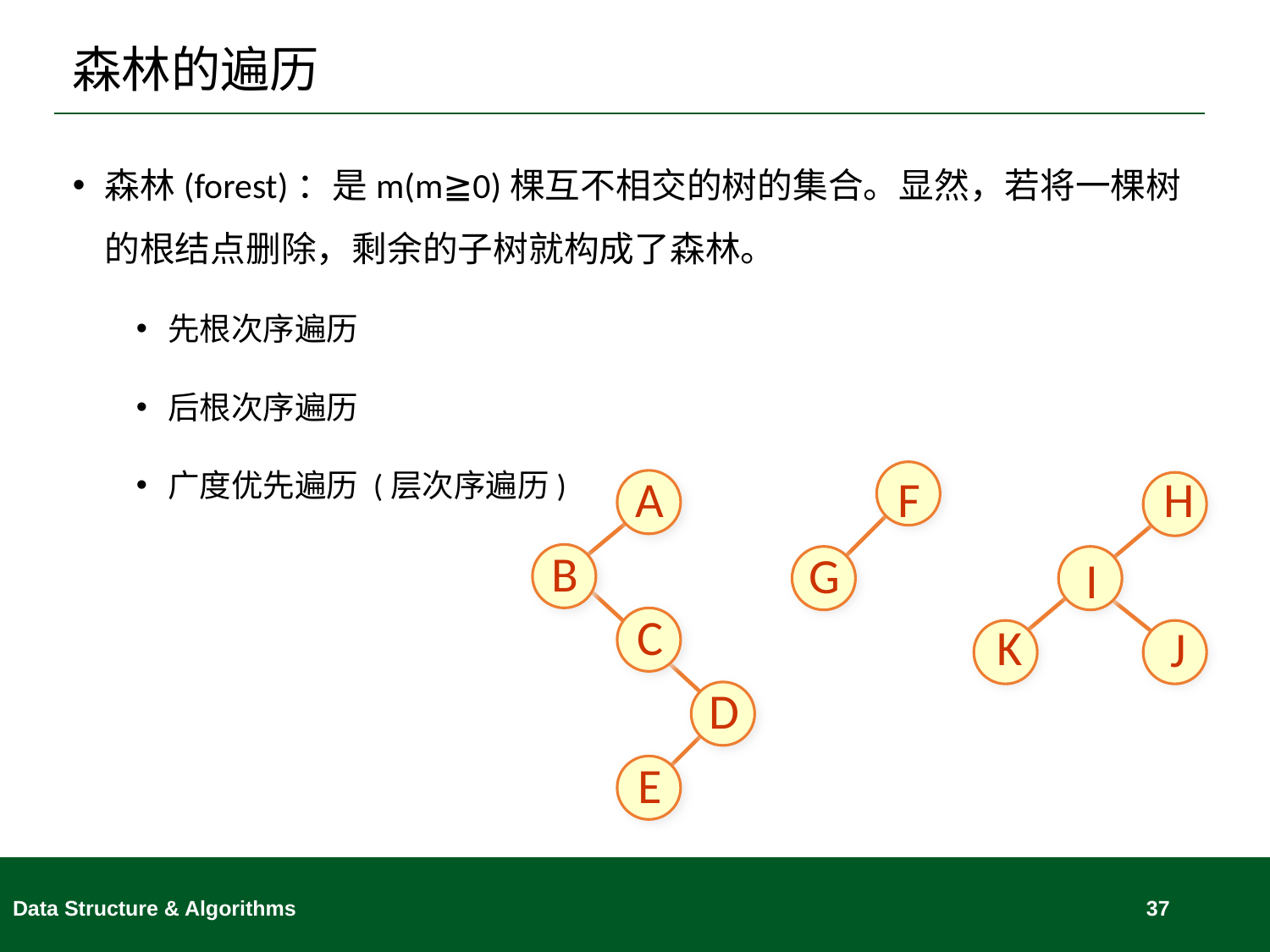

# 森林的遍历
森林(forest)：是m(m≧0)棵互不相交的树的集合。显然，若将一棵树的根结点删除，剩余的子树就构成了森林。
先根次序遍历
后根次序遍历
广度优先遍历 (层次序遍历)

A

B

C

D

E

F

G

H

I

K
J

Data Structure & Algorithms
37